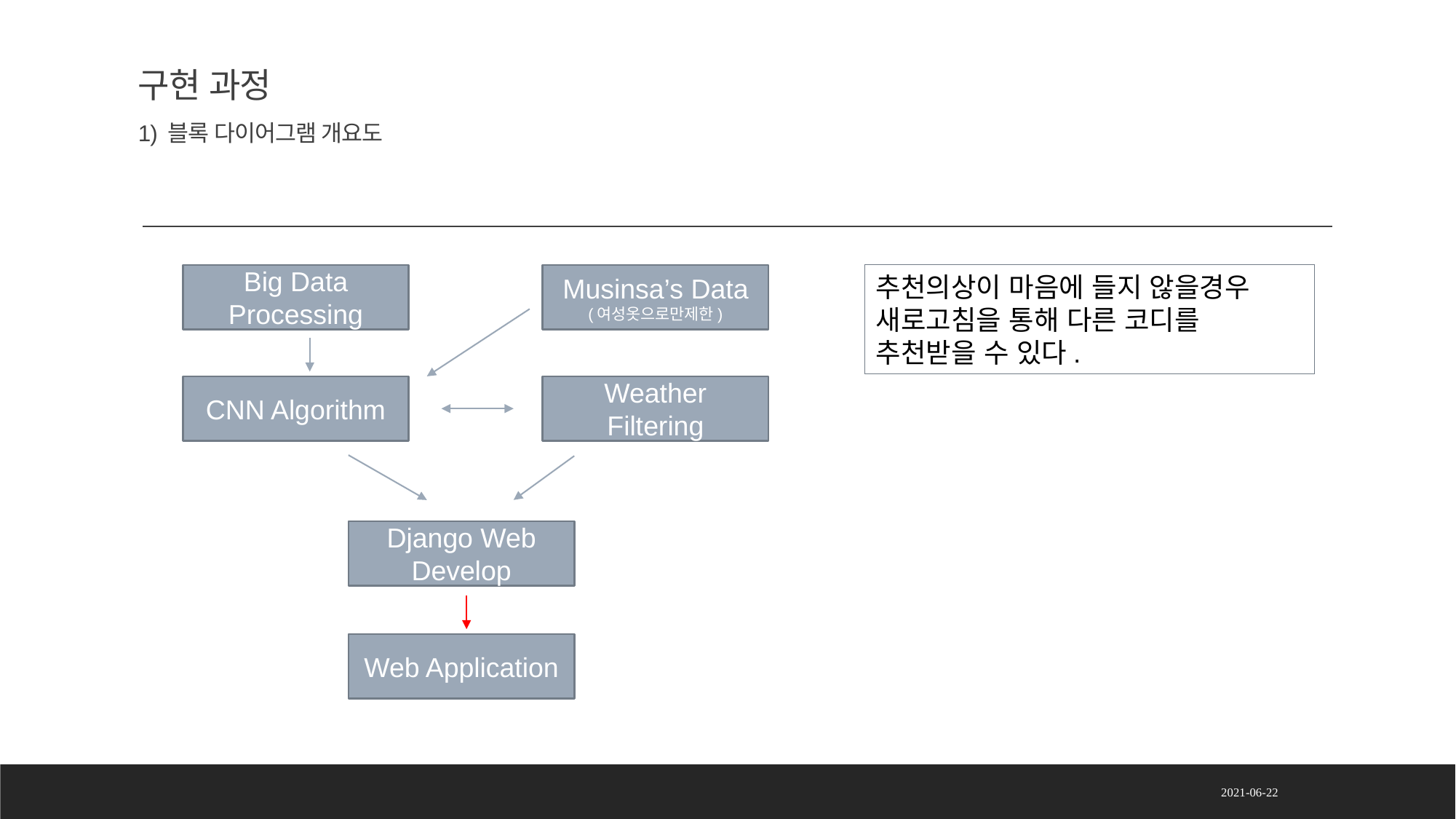

# 구현 과정 1) 블록 다이어그램 개요도
Big Data Processing
Musinsa’s Data
(여성옷으로만제한)
CNN Algorithm
Weather Filtering
Django Web Develop
Web Application
추천의상이 마음에 들지 않을경우 새로고침을 통해 다른 코디를 추천받을 수 있다.
2021-06-22